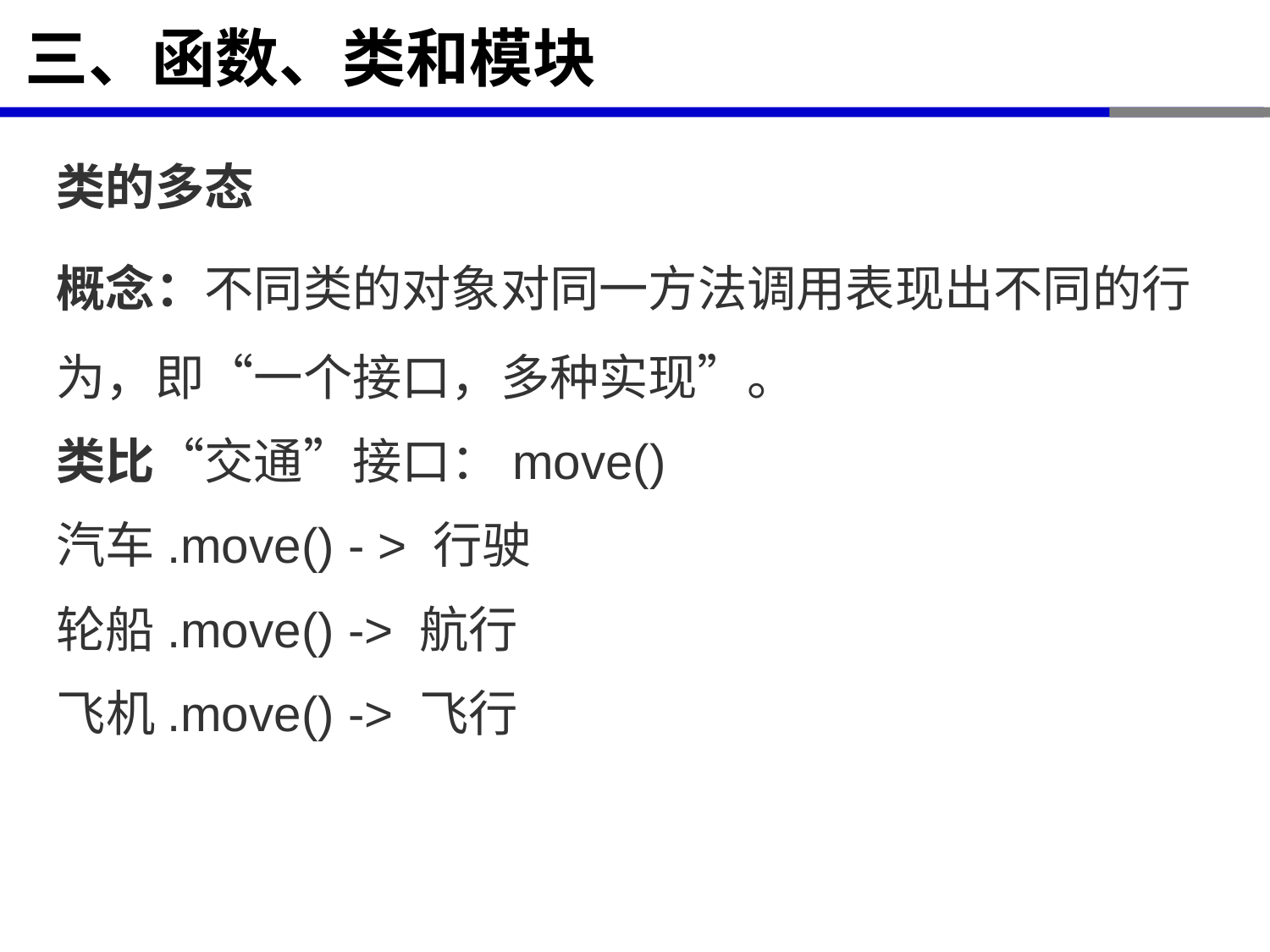

# 三、函数、类和模块
类的多态
概念：不同类的对象对同一方法调用表现出不同的行为，即“一个接口，多种实现”。
类比“交通”接口：move()
汽车.move() - > 行驶
轮船.move() -> 航行
飞机.move() -> 飞行